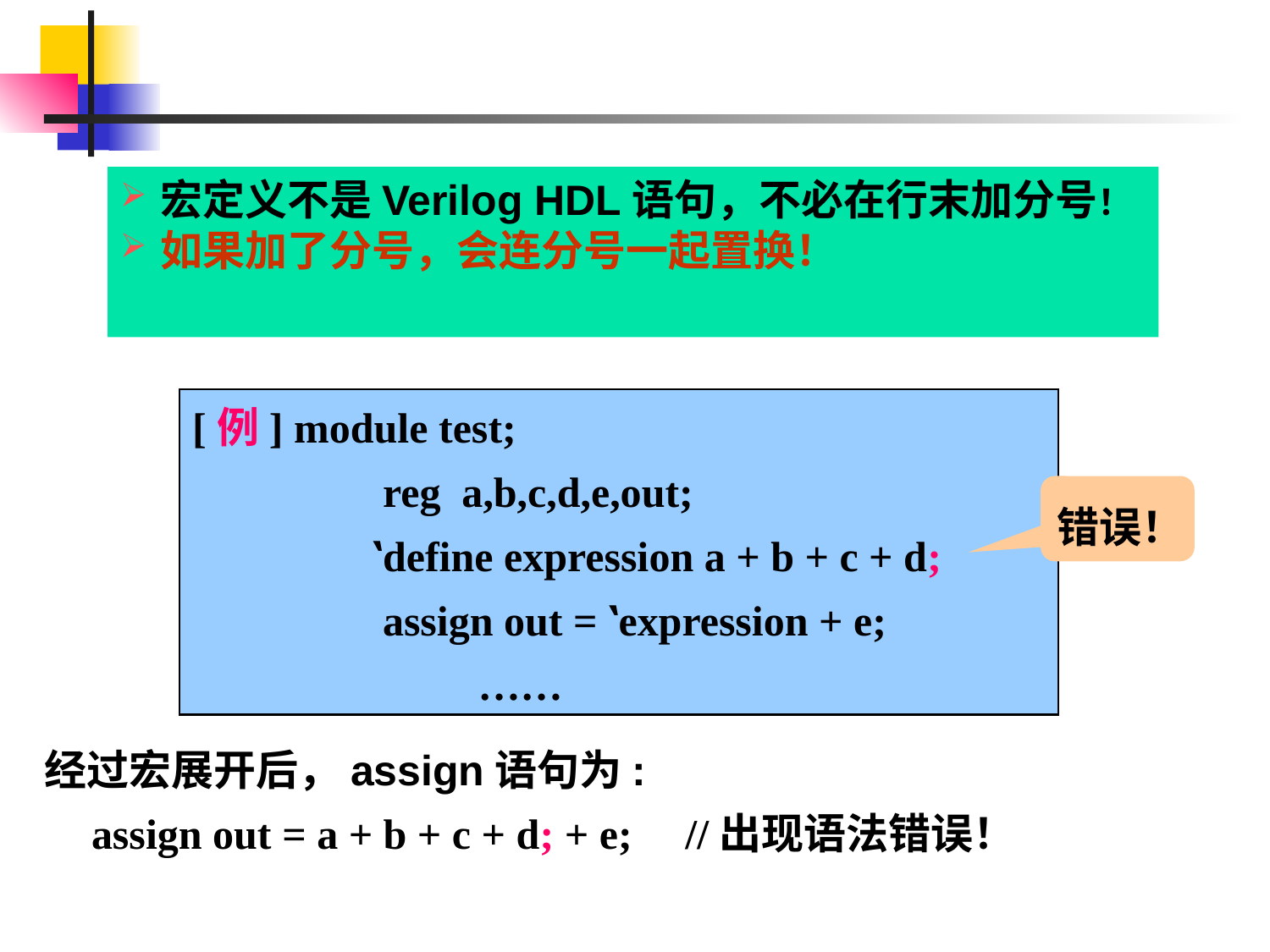

宏定义不是Verilog HDL语句，不必在行末加分号！
如果加了分号，会连分号一起置换！
[例] module test;
                  reg  a,b,c,d,e,out;
                 ‵define expression a + b + c + d;
                  assign out = ‵expression + e;
                           ……
错误！
经过宏展开后，assign语句为:
    assign out = a + b + c + d; + e;     //出现语法错误！
# 188